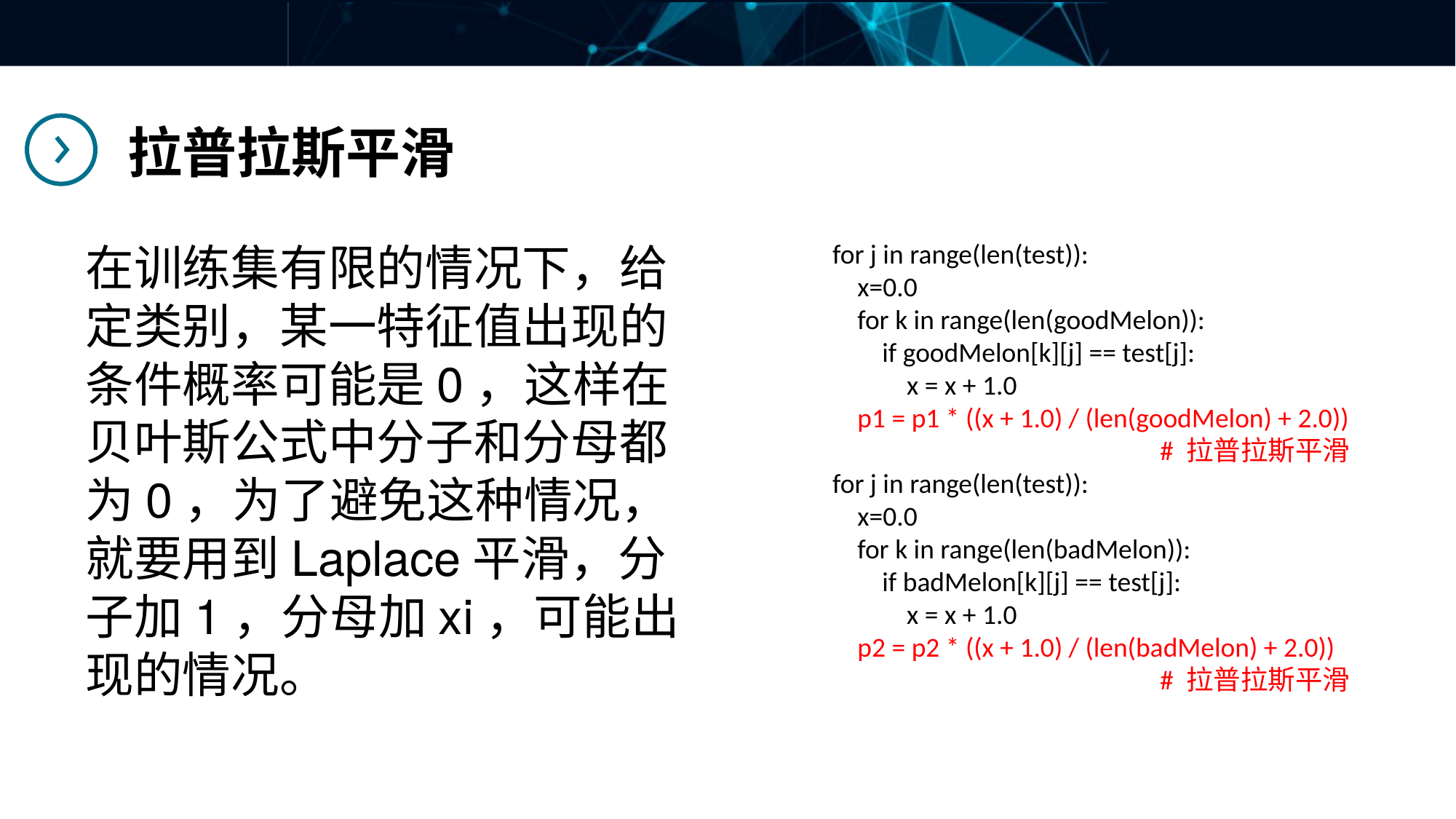

拉普拉斯平滑
在训练集有限的情况下，给定类别，某一特征值出现的条件概率可能是0，这样在贝叶斯公式中分子和分母都为0，为了避免这种情况，就要用到Laplace平滑，分子加1，分母加xi，可能出现的情况。
for j in range(len(test)):
    x=0.0
    for k in range(len(goodMelon)):
        if goodMelon[k][j] == test[j]:
            x = x + 1.0
    p1 = p1 * ((x + 1.0) / (len(goodMelon) + 2.0))  			# 拉普拉斯平滑
for j in range(len(test)):
    x=0.0
    for k in range(len(badMelon)):
        if badMelon[k][j] == test[j]:
            x = x + 1.0
    p2 = p2 * ((x + 1.0) / (len(badMelon) + 2.0))
			# 拉普拉斯平滑